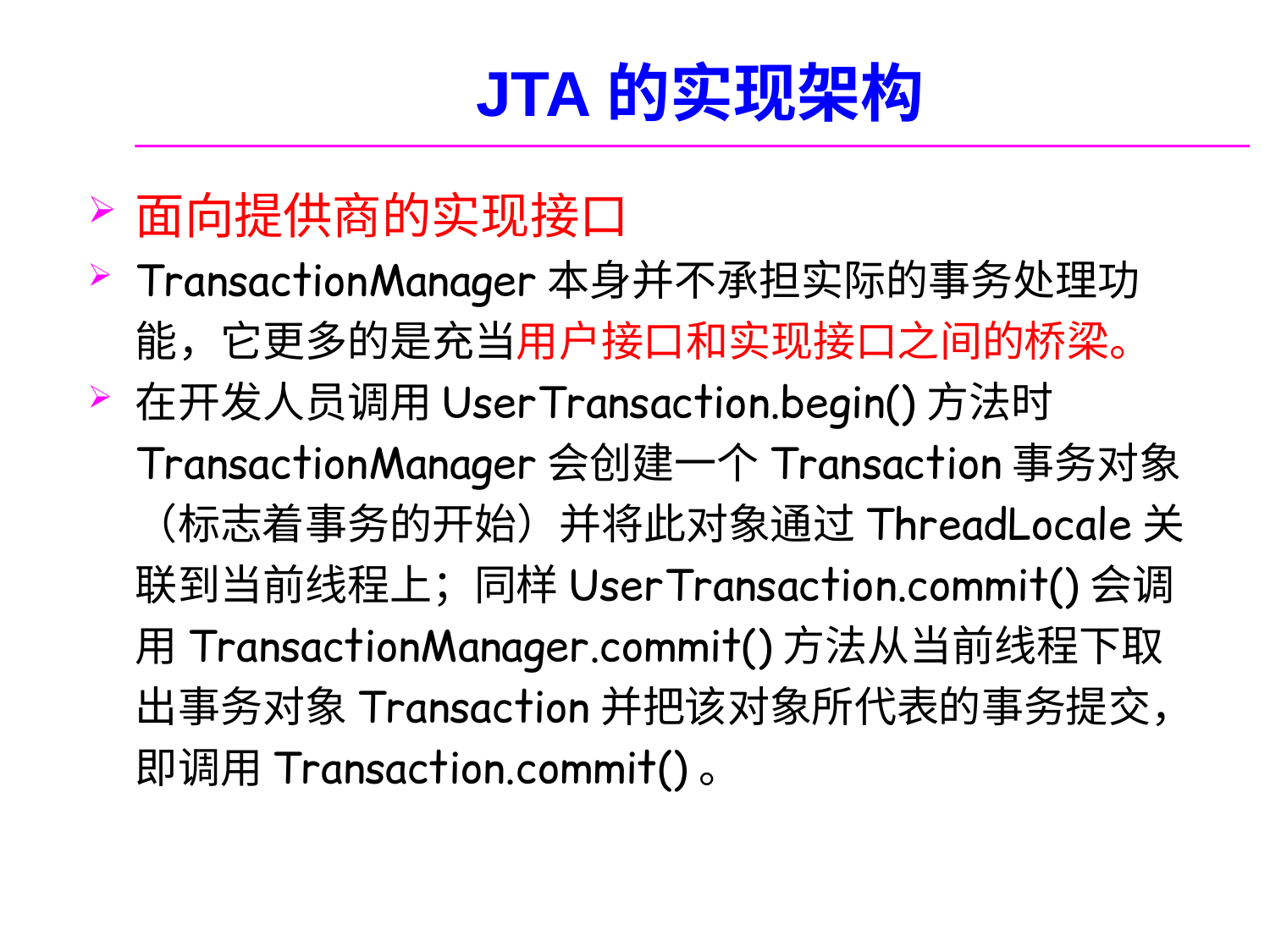

# JTA的实现架构
面向提供商的实现接口
TransactionManager本身并不承担实际的事务处理功能，它更多的是充当用户接口和实现接口之间的桥梁。
在开发人员调用UserTransaction.begin()方法时TransactionManager会创建一个Transaction事务对象（标志着事务的开始）并将此对象通过ThreadLocale关联到当前线程上；同样UserTransaction.commit()会调用TransactionManager.commit()方法从当前线程下取出事务对象Transaction并把该对象所代表的事务提交，即调用Transaction.commit()。
61